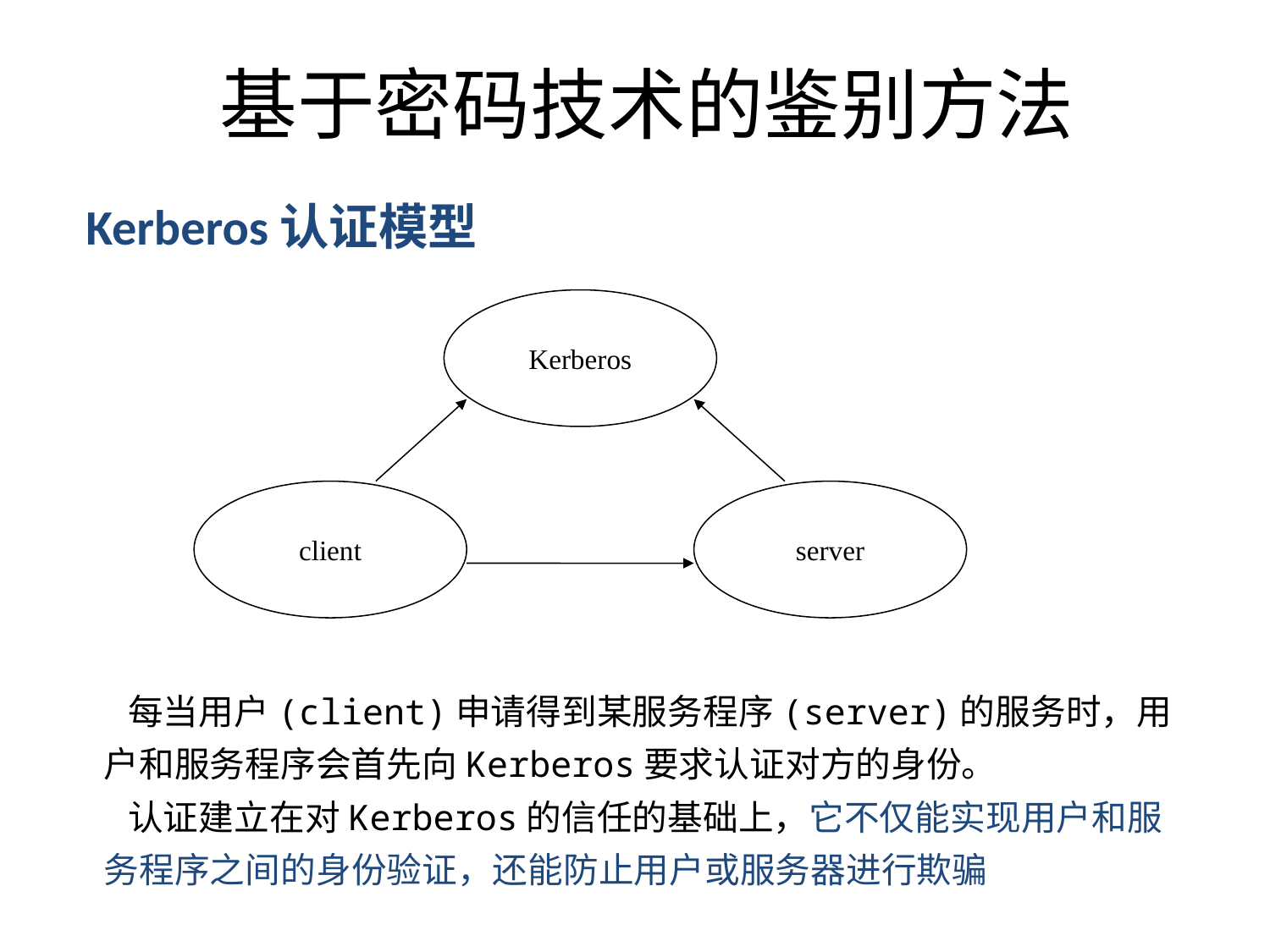

# 基于密码技术的鉴别方法
 Kerberos认证模型
Kerberos

client
server

  每当用户(client)申请得到某服务程序(server)的服务时，用户和服务程序会首先向Kerberos要求认证对方的身份。
  认证建立在对Kerberos的信任的基础上，它不仅能实现用户和服务程序之间的身份验证，还能防止用户或服务器进行欺骗